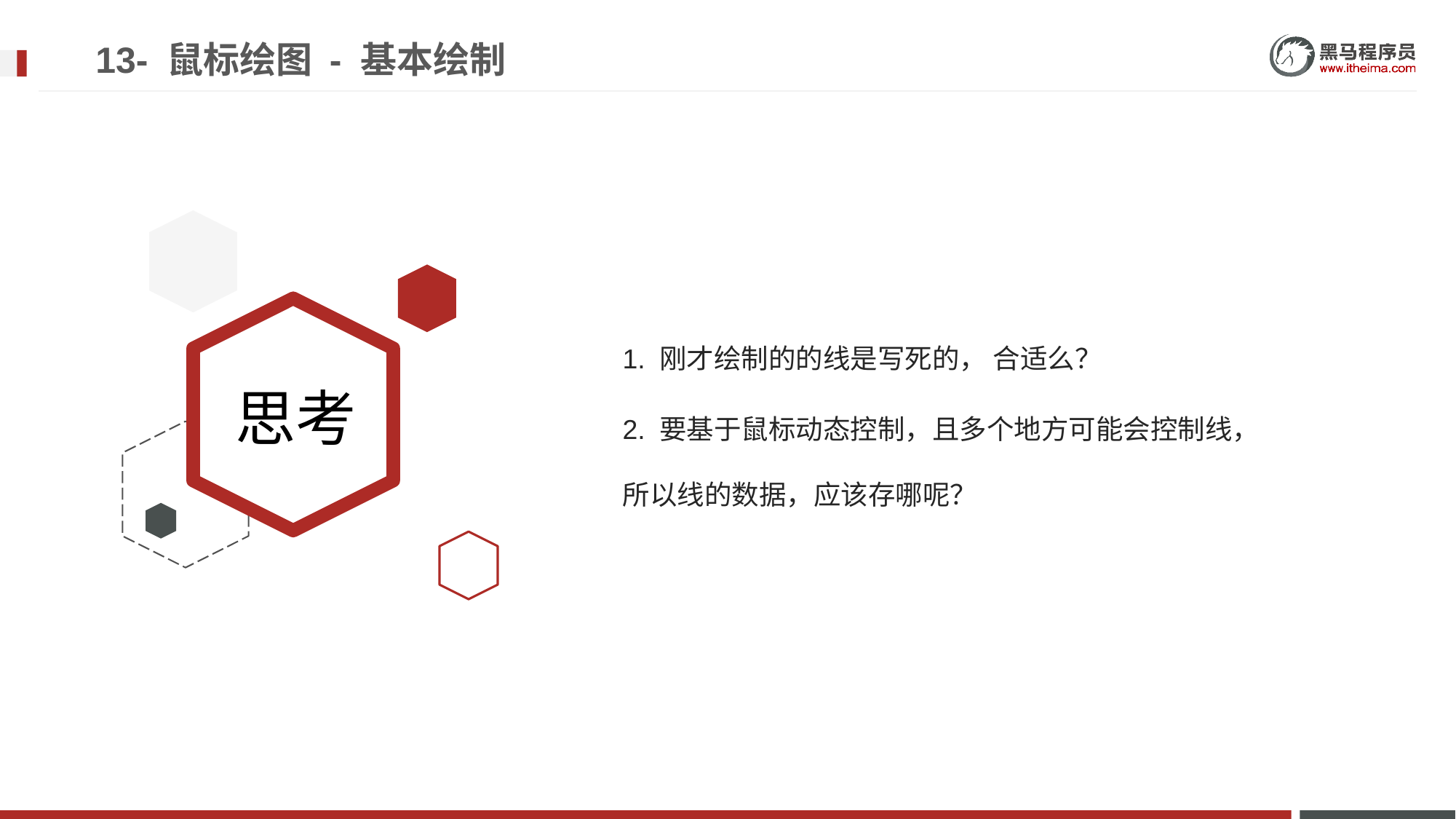

# 13- 鼠标绘图 - 基本绘制
1. 刚才绘制的的线是写死的， 合适么？
2. 要基于鼠标动态控制，且多个地方可能会控制线，所以线的数据，应该存哪呢？